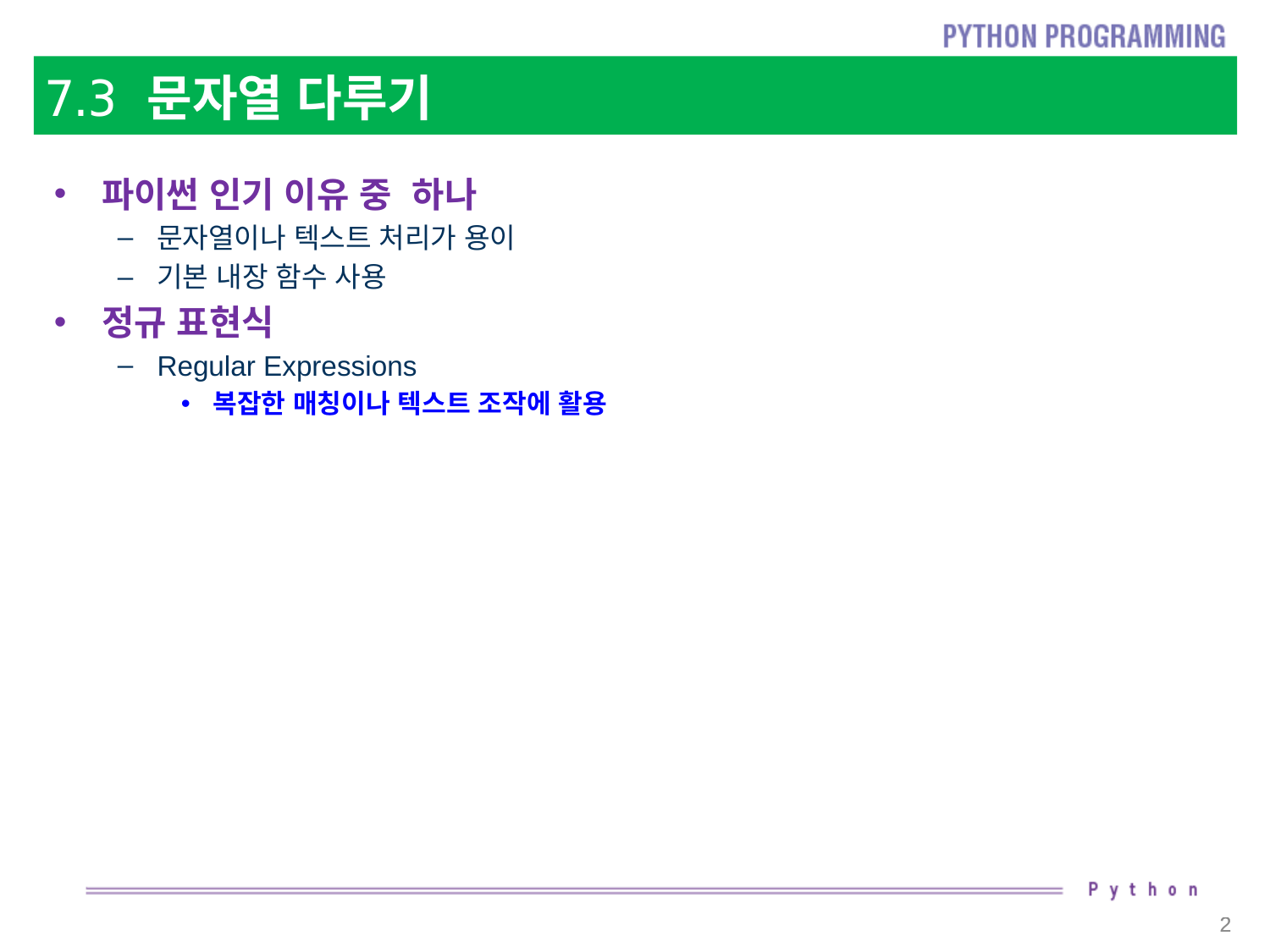

# 7.3 문자열 다루기
파이썬 인기 이유 중  하나
문자열이나 텍스트 처리가 용이
기본 내장 함수 사용
정규 표현식
Regular Expressions
복잡한 매칭이나 텍스트 조작에 활용
2